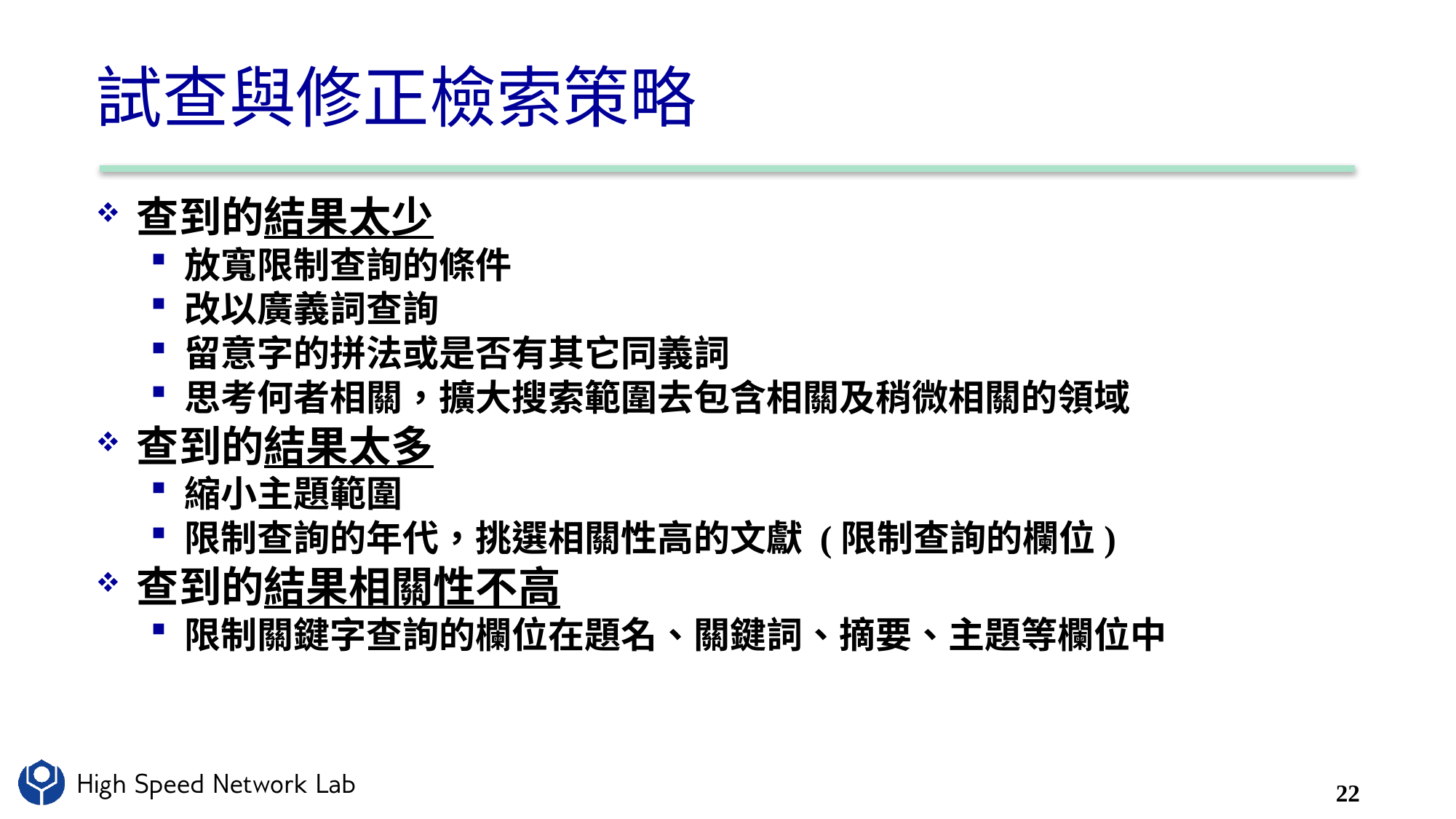

# 試查與修正檢索策略
查到的結果太少
放寬限制查詢的條件
改以廣義詞查詢
留意字的拼法或是否有其它同義詞
思考何者相關，擴大搜索範圍去包含相關及稍微相關的領域
查到的結果太多
縮小主題範圍
限制查詢的年代，挑選相關性高的文獻 (限制查詢的欄位)
查到的結果相關性不高
限制關鍵字查詢的欄位在題名、關鍵詞、摘要、主題等欄位中

22